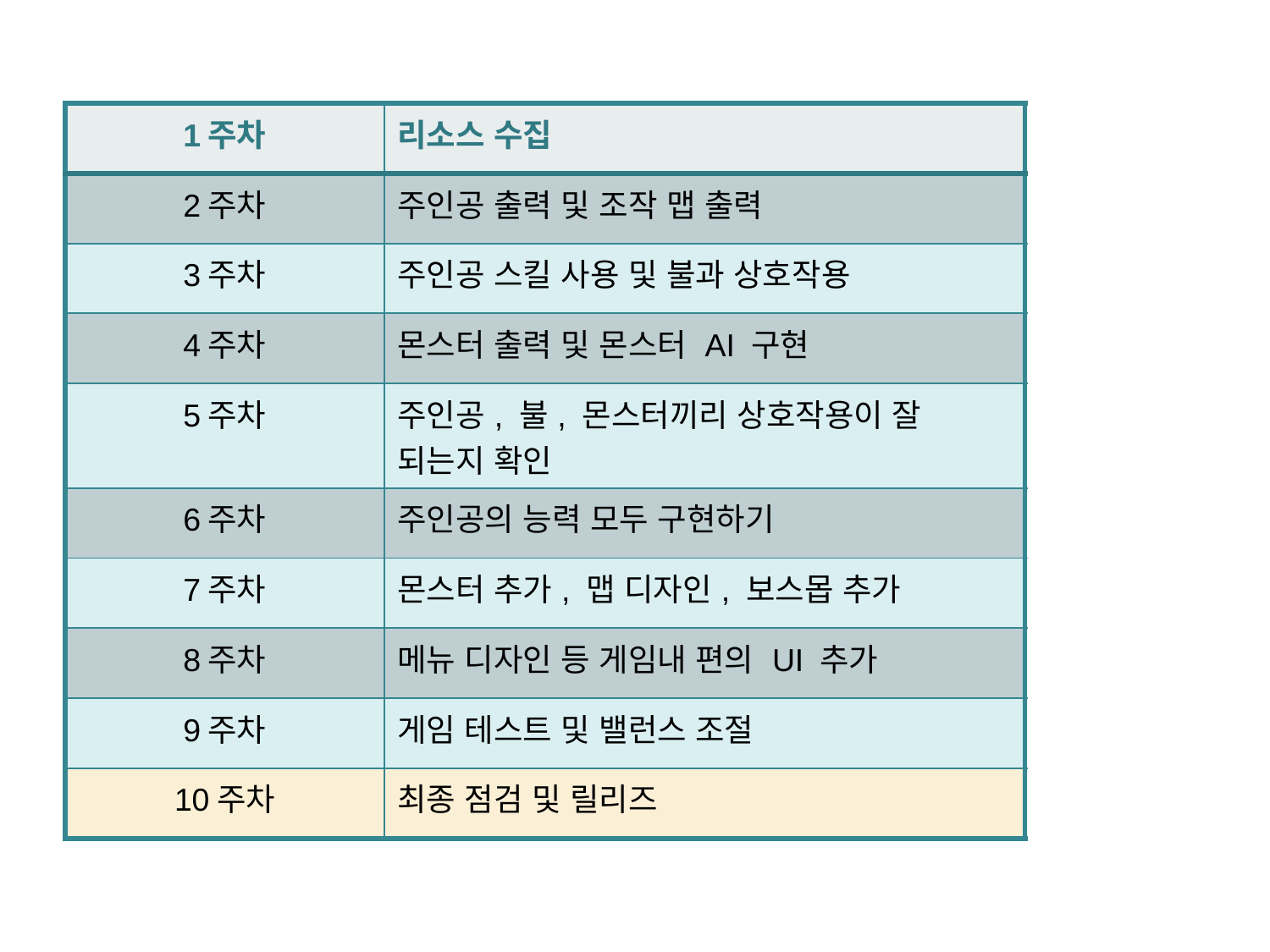

| 1주차 | 리소스 수집 |
| --- | --- |
| 2주차 | 주인공 출력 및 조작 맵 출력 |
| 3주차 | 주인공 스킬 사용 및 불과 상호작용 |
| 4주차 | 몬스터 출력 및 몬스터 AI 구현 |
| 5주차 | 주인공, 불, 몬스터끼리 상호작용이 잘 되는지 확인 |
| 6주차 | 주인공의 능력 모두 구현하기 |
| 7주차 | 몬스터 추가, 맵 디자인, 보스몹 추가 |
| 8주차 | 메뉴 디자인 등 게임내 편의 UI 추가 |
| 9주차 | 게임 테스트 및 밸런스 조절 |
| 10주차 | 최종 점검 및 릴리즈 |